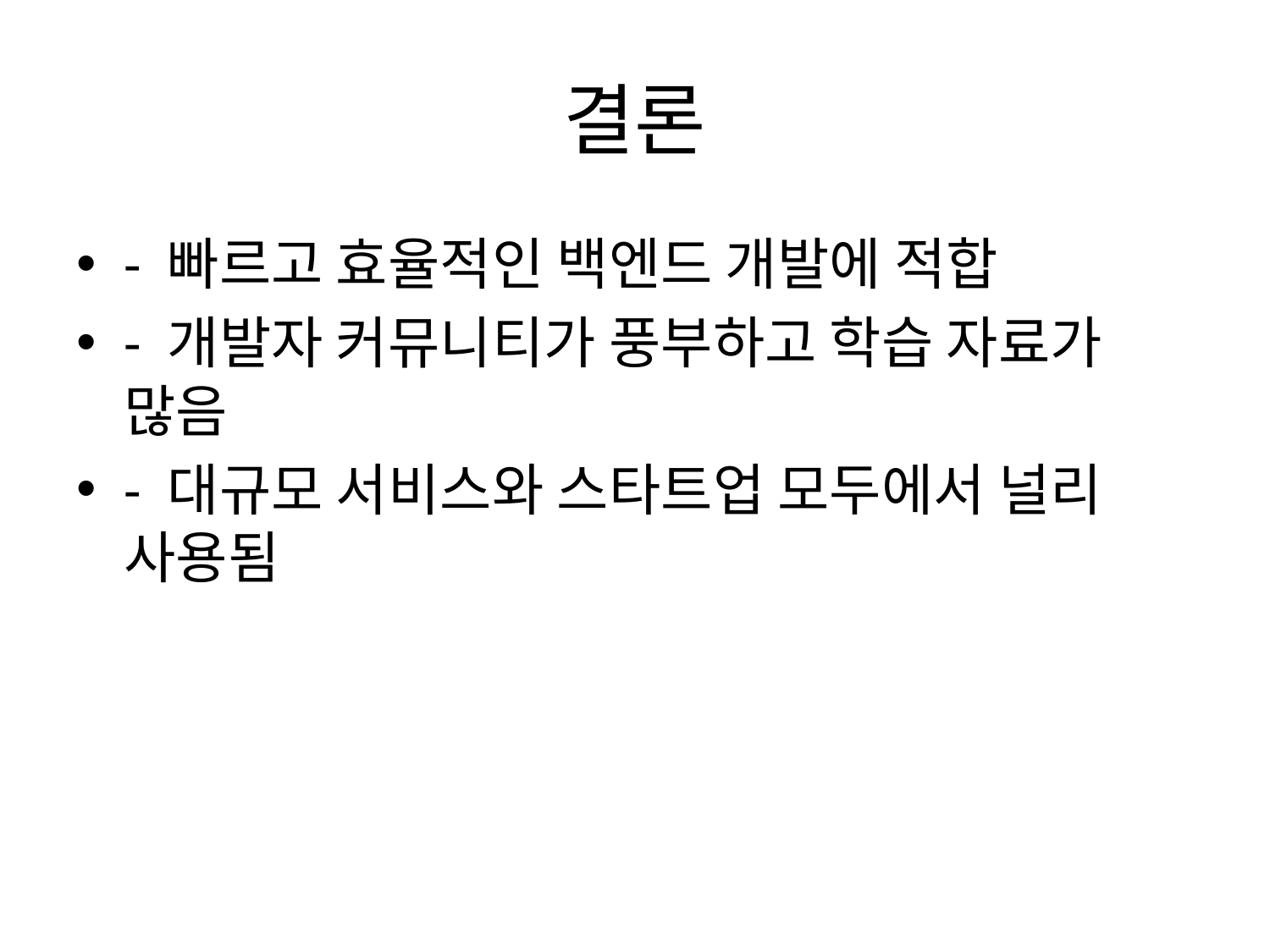

# 결론
- 빠르고 효율적인 백엔드 개발에 적합
- 개발자 커뮤니티가 풍부하고 학습 자료가 많음
- 대규모 서비스와 스타트업 모두에서 널리 사용됨